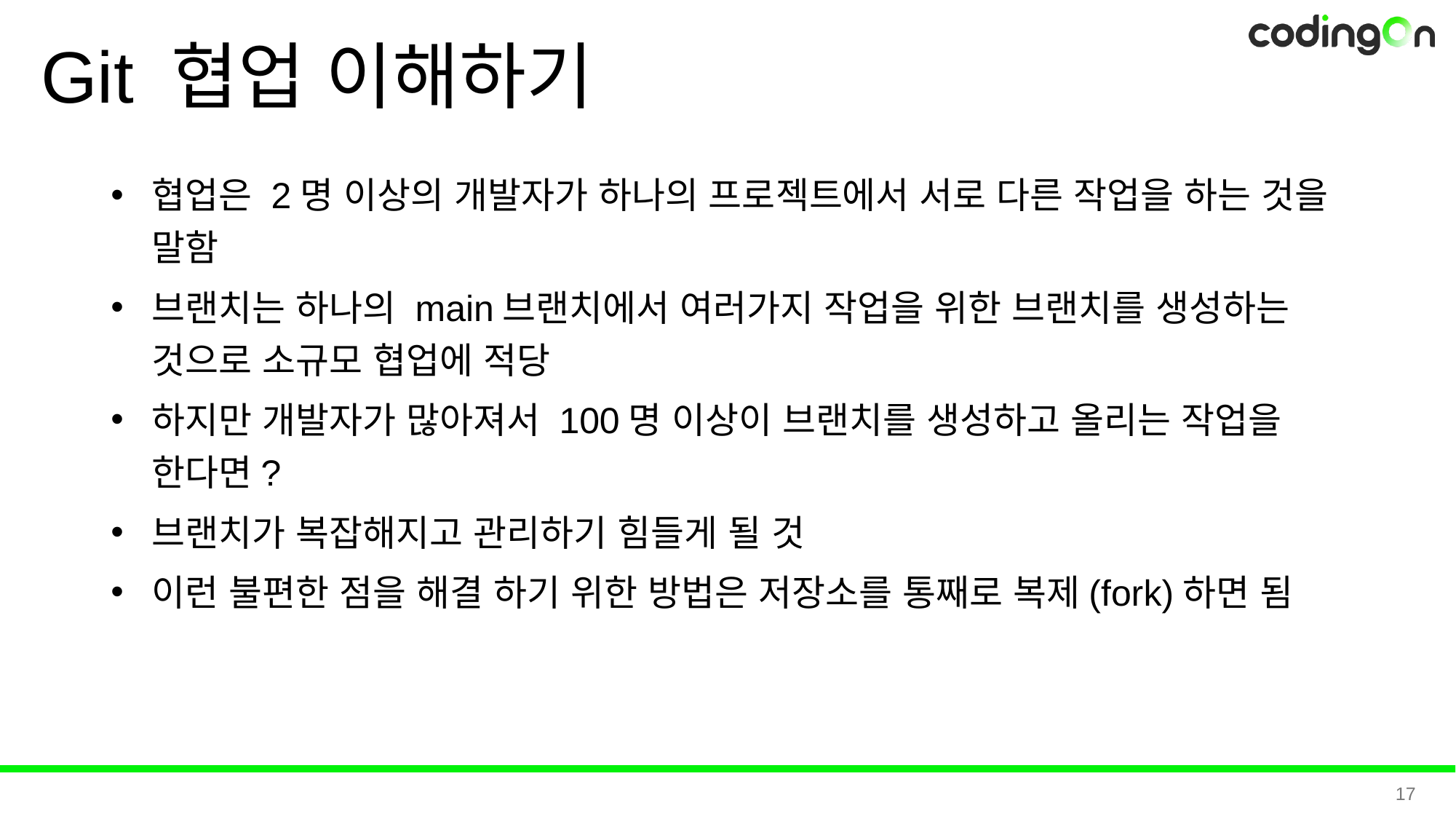

# Git 협업 이해하기
협업은 2명 이상의 개발자가 하나의 프로젝트에서 서로 다른 작업을 하는 것을 말함
브랜치는 하나의 main브랜치에서 여러가지 작업을 위한 브랜치를 생성하는 것으로 소규모 협업에 적당
하지만 개발자가 많아져서 100명 이상이 브랜치를 생성하고 올리는 작업을 한다면?
브랜치가 복잡해지고 관리하기 힘들게 될 것
이런 불편한 점을 해결 하기 위한 방법은 저장소를 통째로 복제(fork)하면 됨
17